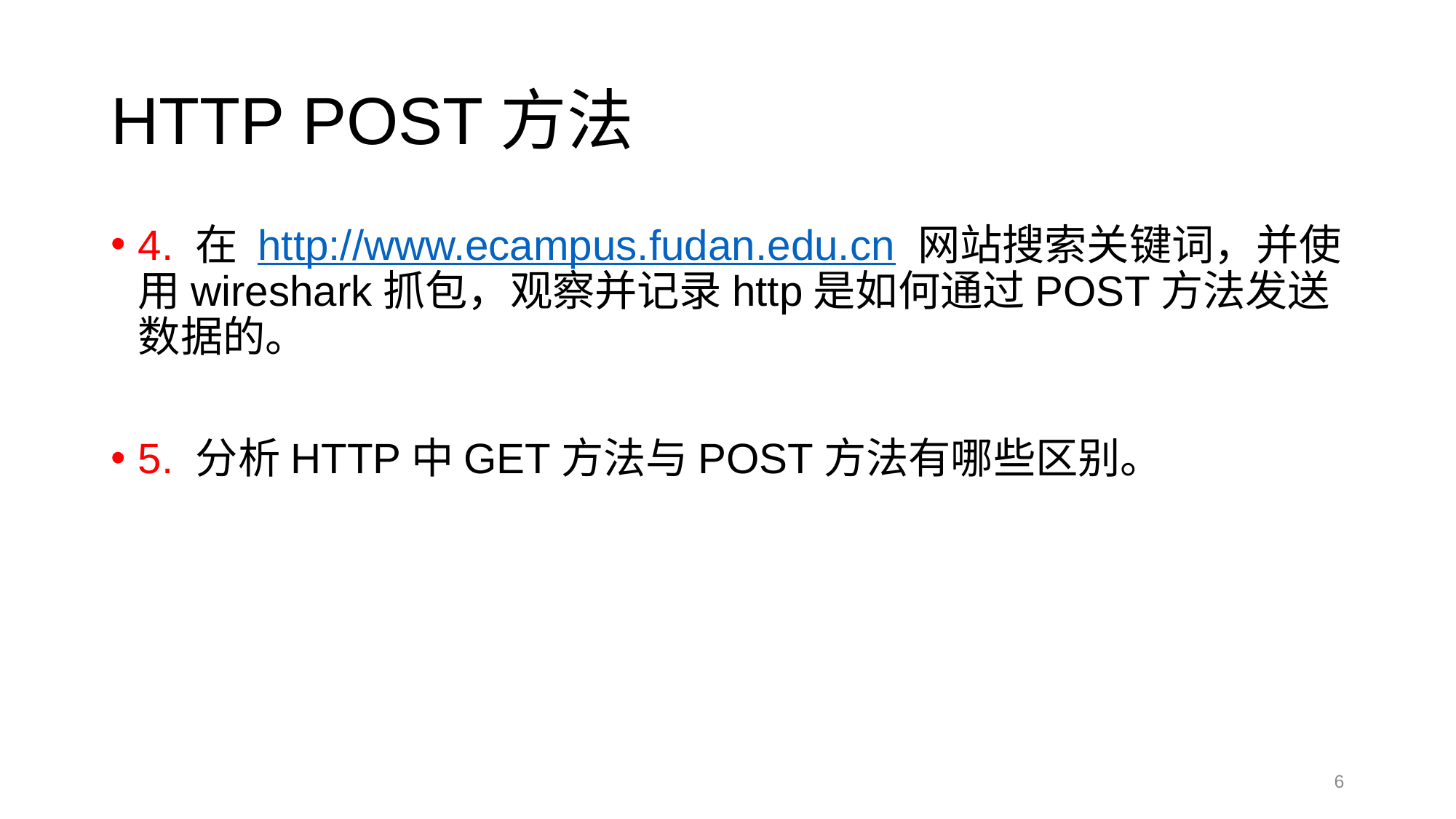

# HTTP POST方法
4. 在 http://www.ecampus.fudan.edu.cn 网站搜索关键词，并使用wireshark抓包，观察并记录http是如何通过POST方法发送数据的。

5. 分析HTTP中GET方法与POST方法有哪些区别。
6